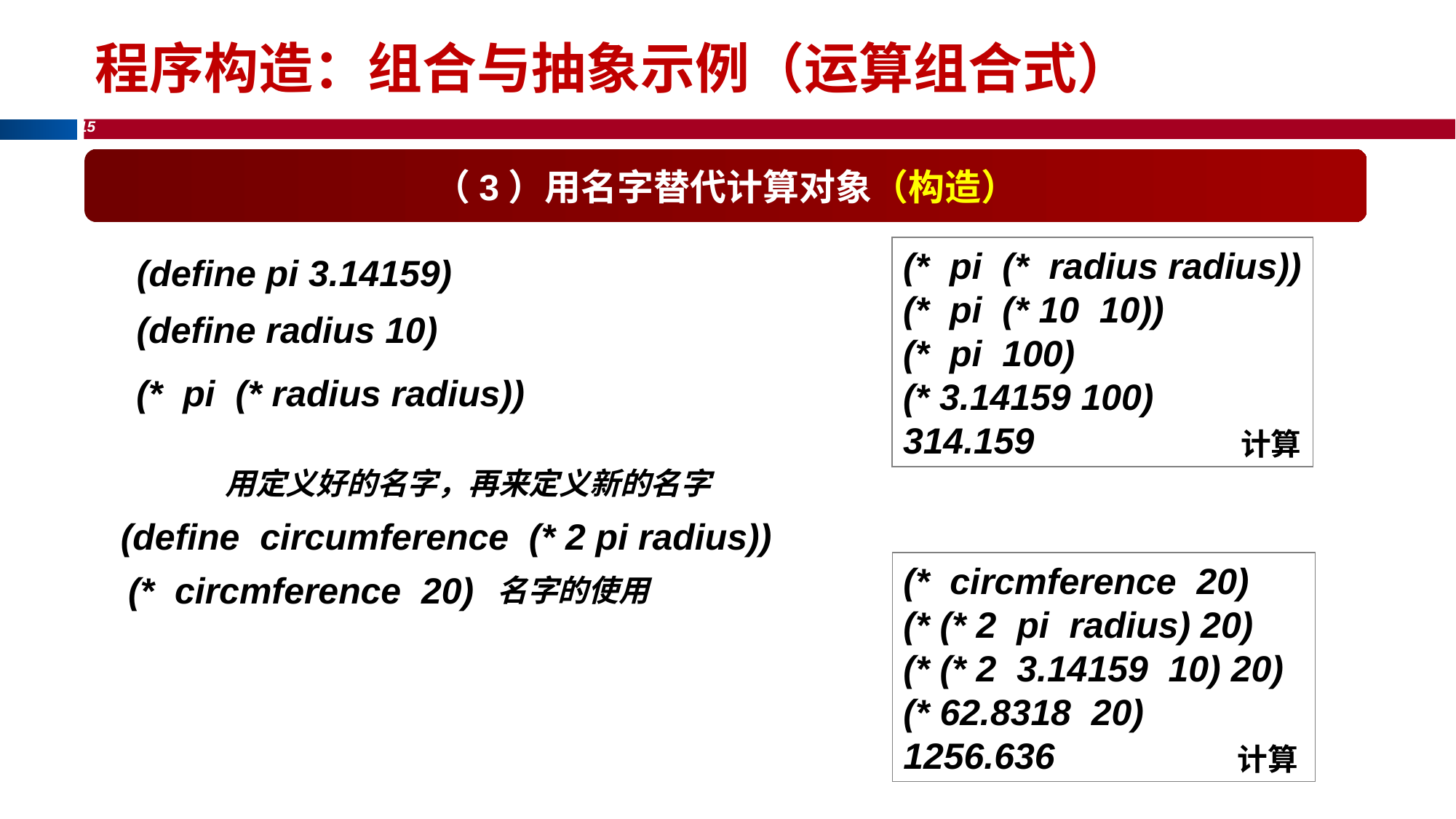

程序构造：组合与抽象示例（运算组合式）
（3）用名字替代计算对象（构造）
(*  pi  (*  radius radius))
(*  pi  (* 10  10))
(*  pi  100)
(* 3.14159 100)
314.159
(define pi 3.14159)
(define radius 10)
(*  pi  (* radius radius))
计算
用定义好的名字，再来定义新的名字
(define  circumference  (* 2 pi radius))
(*  circmference  20)
(* (* 2  pi  radius) 20)
(* (* 2  3.14159  10) 20)
(* 62.8318  20)
1256.636
(*  circmference  20)
名字的使用
计算